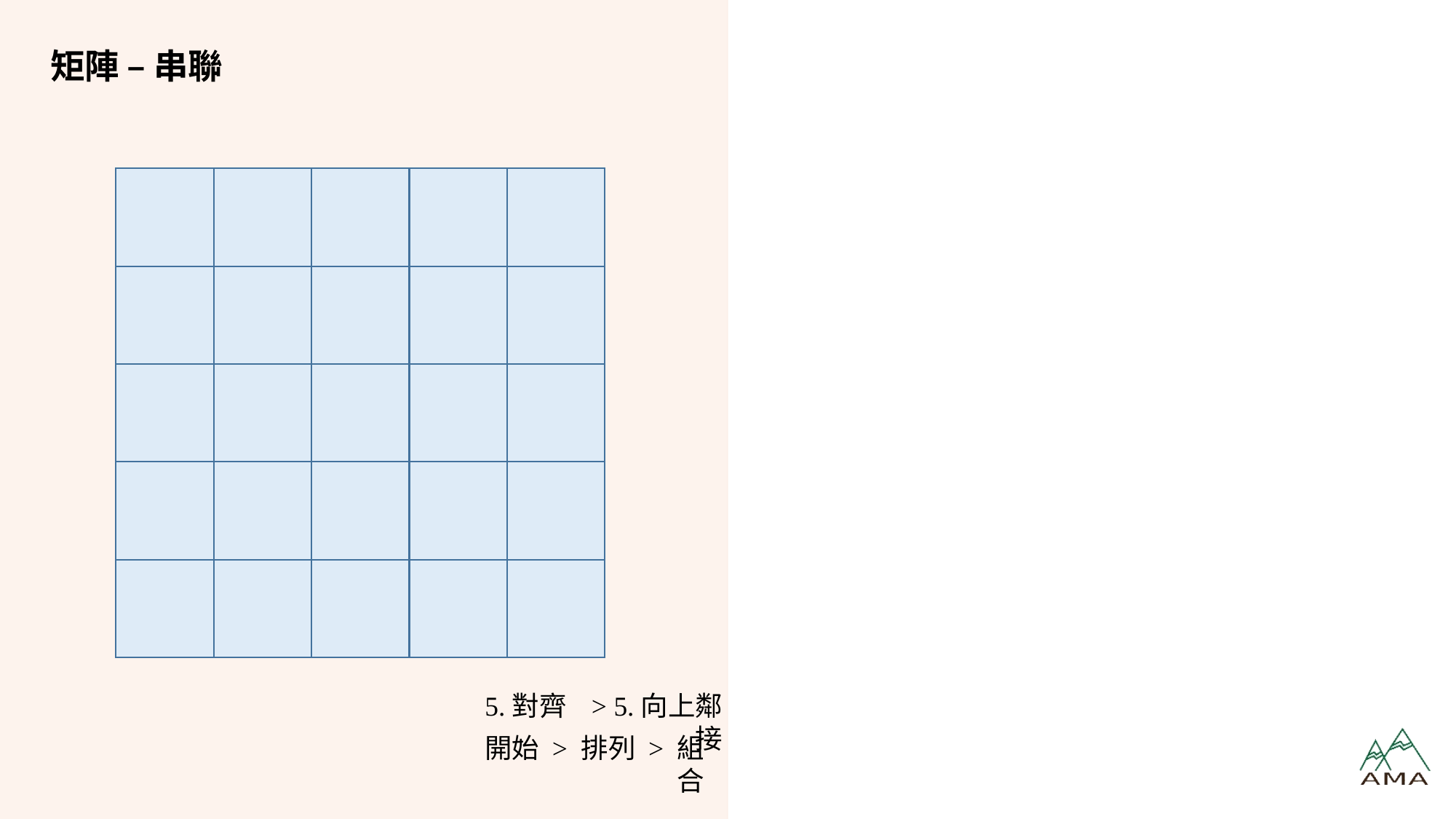

# 矩陣 – 串聯

5.對齊   > 5.向上鄰接
開始 > 排列 > 組合